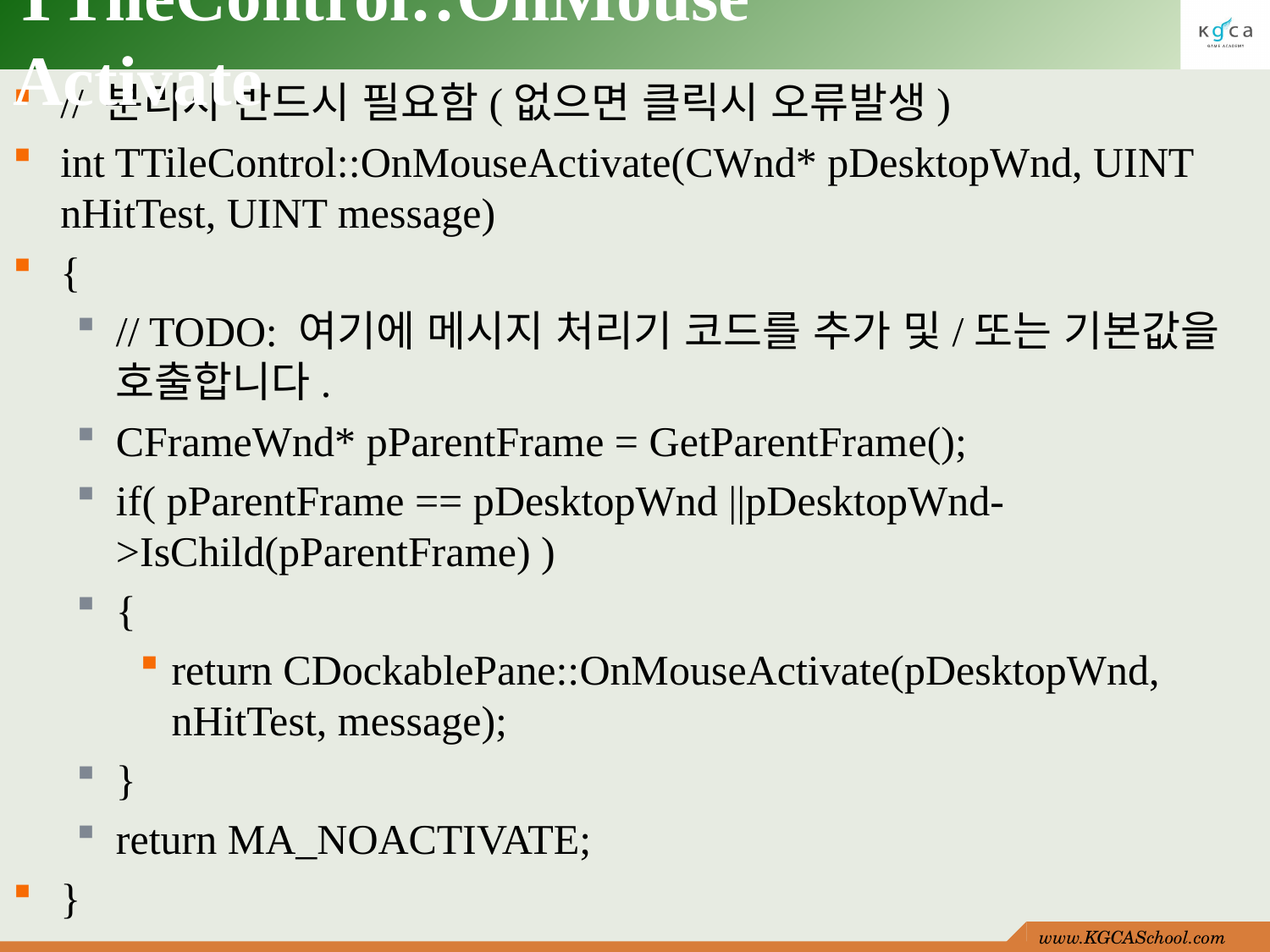

# TTileControl::OnMouseActivate
// 분리시 반드시 필요함(없으면 클릭시 오류발생)
int TTileControl::OnMouseActivate(CWnd* pDesktopWnd, UINT nHitTest, UINT message)
{
// TODO: 여기에 메시지 처리기 코드를 추가 및/또는 기본값을 호출합니다.
CFrameWnd* pParentFrame = GetParentFrame();
if( pParentFrame == pDesktopWnd ||pDesktopWnd->IsChild(pParentFrame) )
{
return CDockablePane::OnMouseActivate(pDesktopWnd, nHitTest, message);
}
return MA_NOACTIVATE;
}